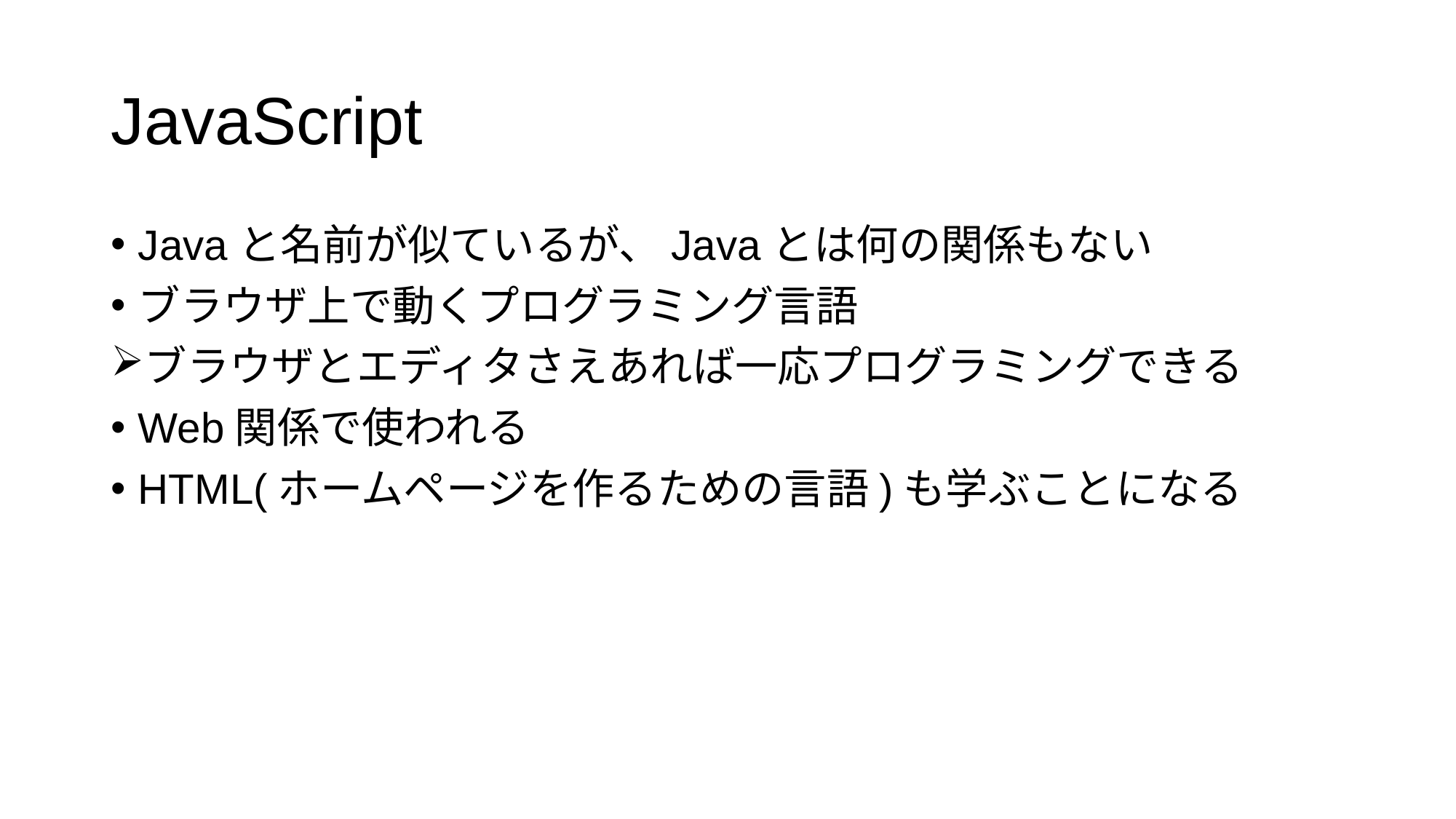

# JavaScript
Javaと名前が似ているが、Javaとは何の関係もない
ブラウザ上で動くプログラミング言語
ブラウザとエディタさえあれば一応プログラミングできる
Web関係で使われる
HTML(ホームページを作るための言語)も学ぶことになる